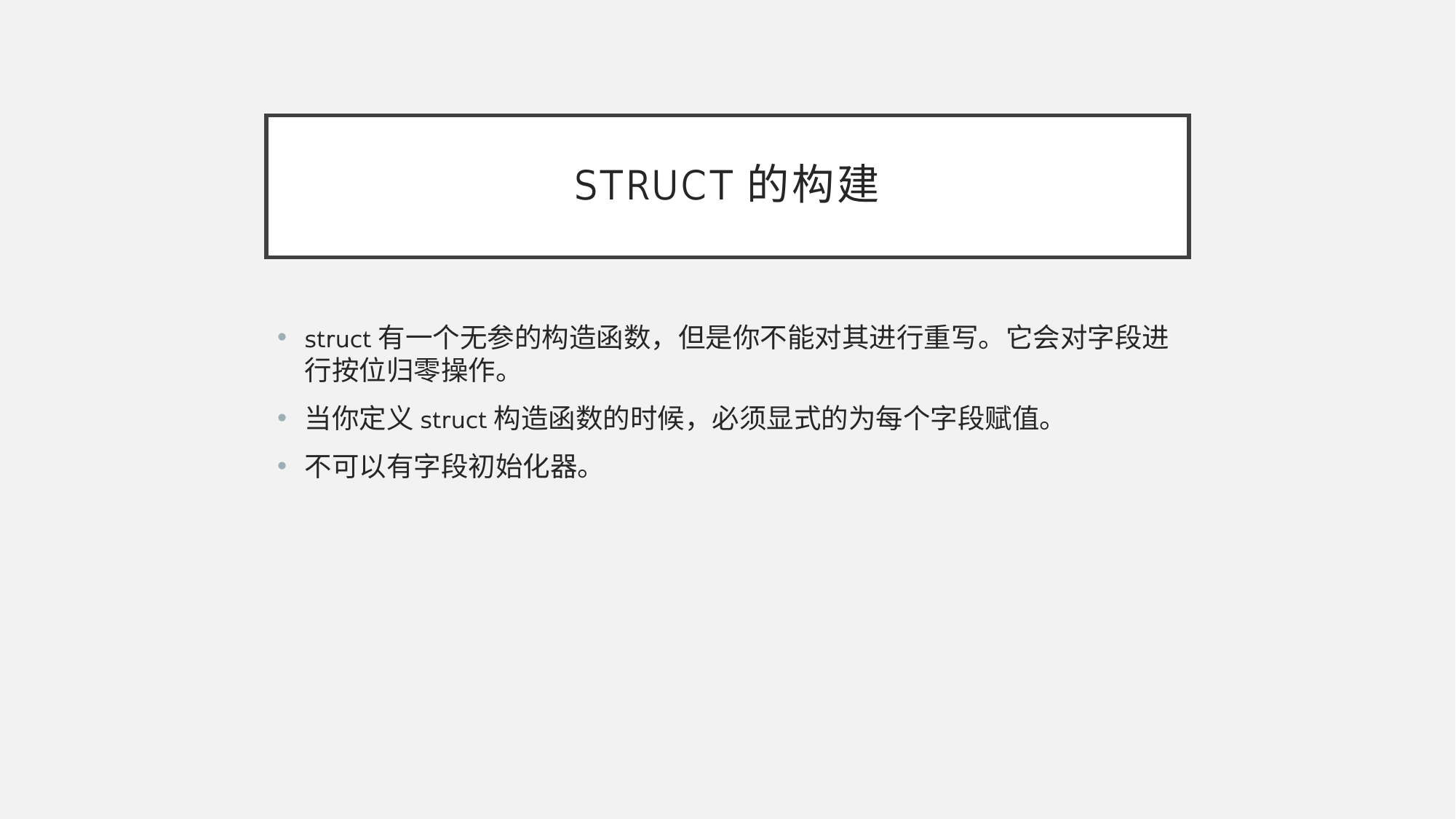

# struct的构建
struct有一个无参的构造函数，但是你不能对其进行重写。它会对字段进行按位归零操作。
当你定义struct构造函数的时候，必须显式的为每个字段赋值。
不可以有字段初始化器。